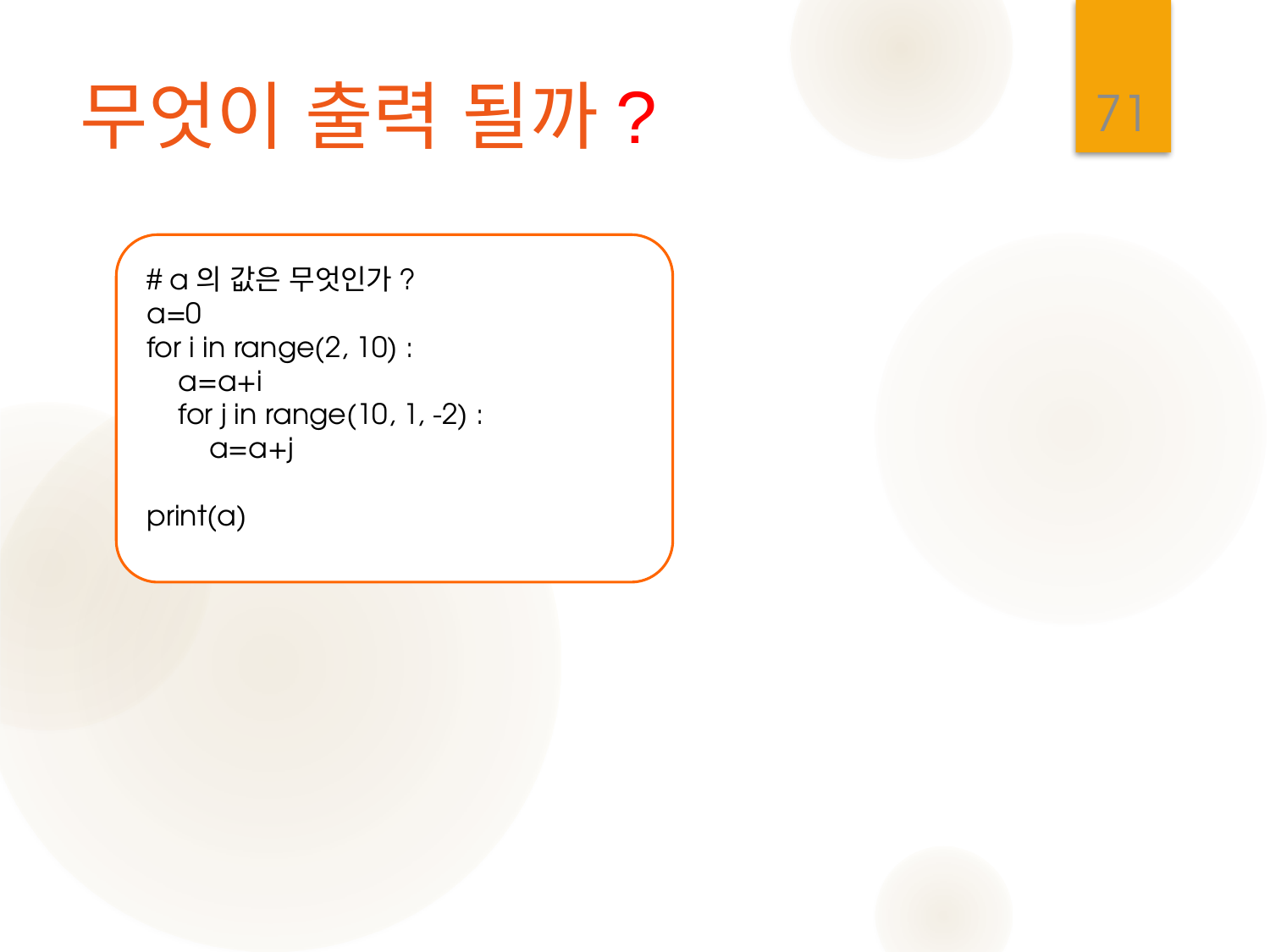

71
# 무엇이 출력 될까?

# a의 값은 무엇인가?
a=0
for i in range(2, 10) :
    a=a+i
    for j in range(10, 1, -2) :
        a=a+j

print(a)